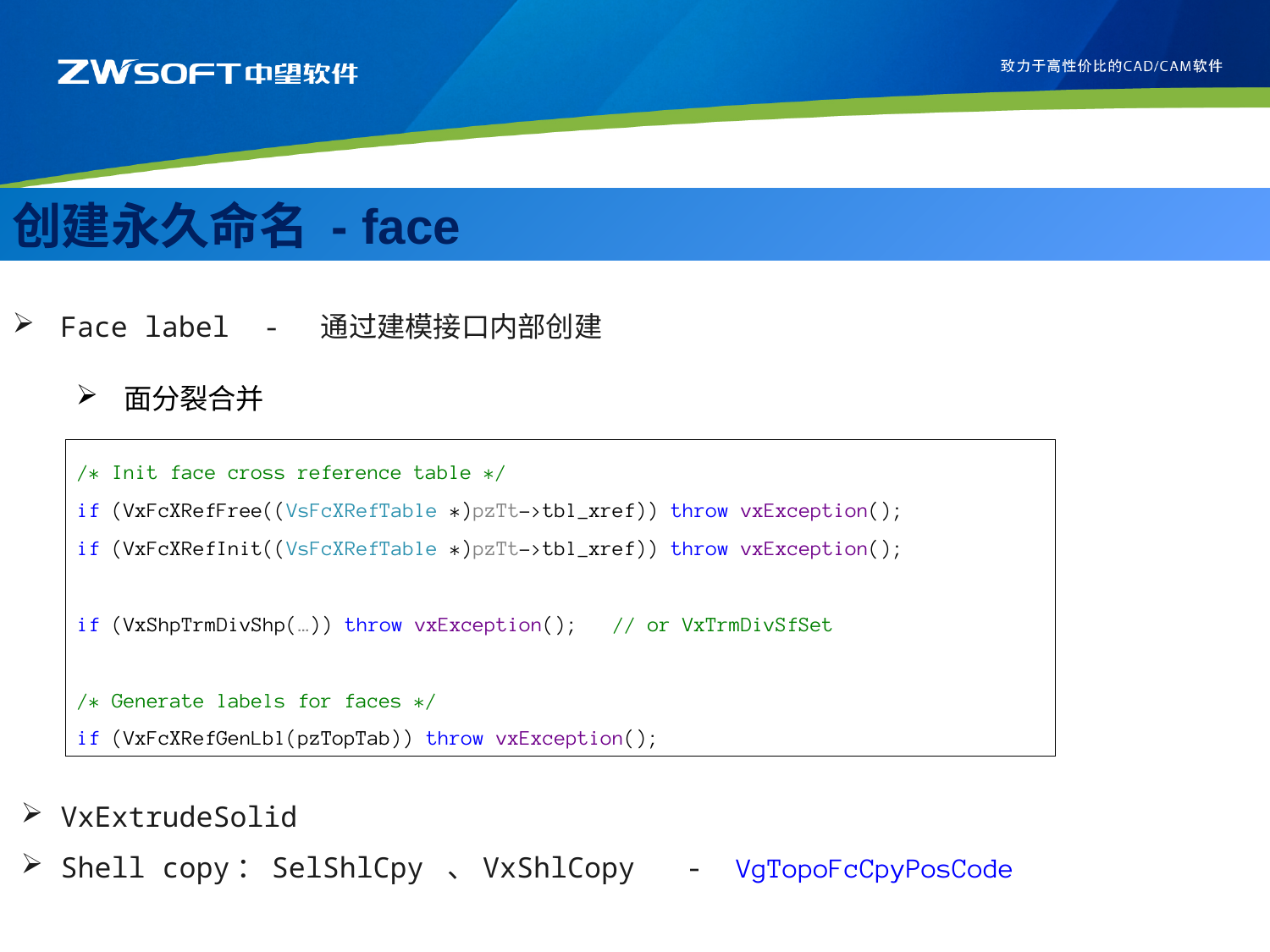

创建永久命名 - face
Face label  -  通过建模接口内部创建
面分裂合并
/* Init face cross reference table */
if (VxFcXRefFree((VsFcXRefTable *)pzTt->tbl_xref)) throw vxException();
if (VxFcXRefInit((VsFcXRefTable *)pzTt->tbl_xref)) throw vxException();

if (VxShpTrmDivShp(…)) throw vxException();   // or VxTrmDivSfSet

/* Generate labels for faces */
if (VxFcXRefGenLbl(pzTopTab)) throw vxException();
VxExtrudeSolid
Shell copy：SelShlCpy 、VxShlCopy   -  VgTopoFcCpyPosCode